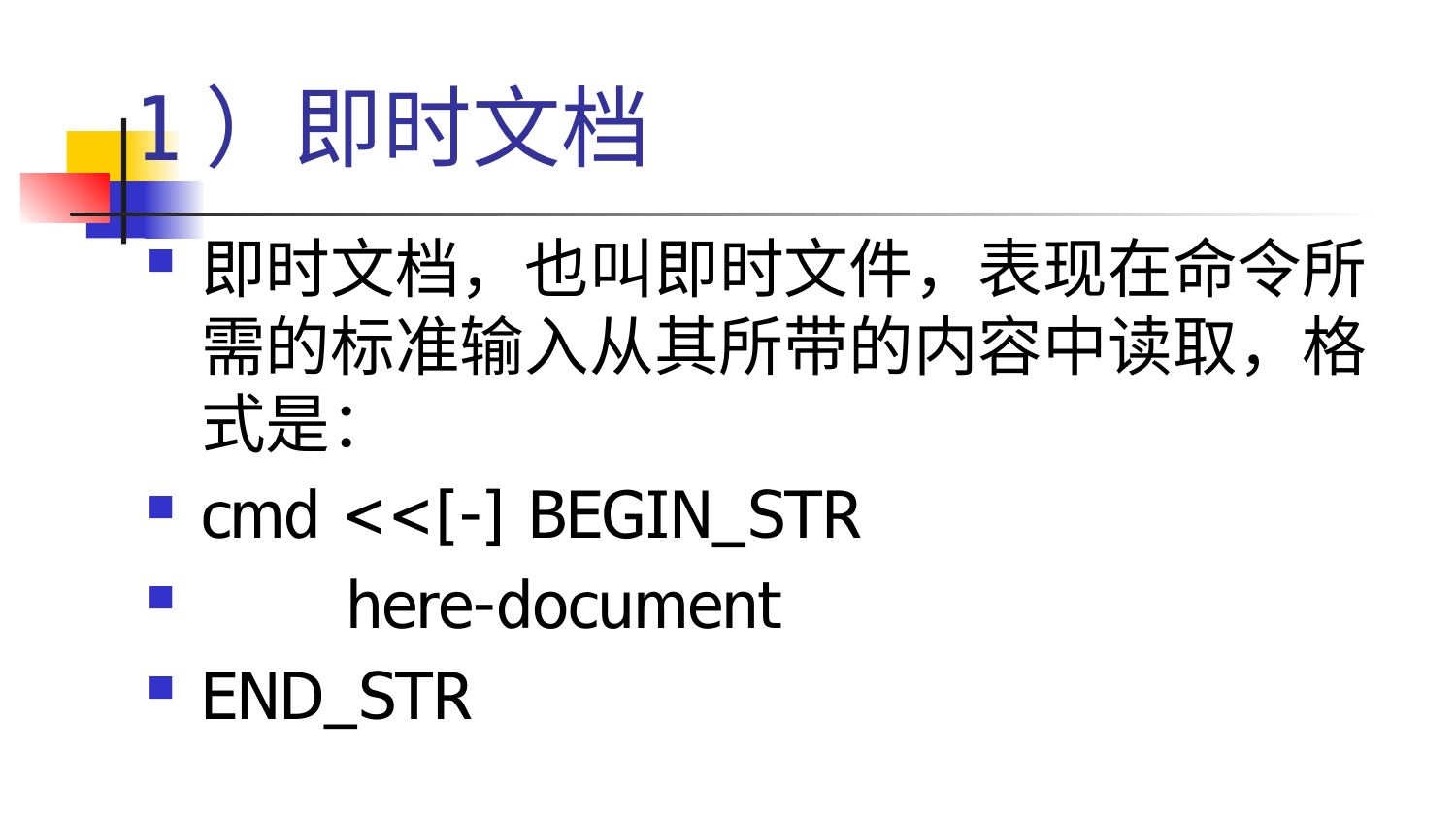

# 1）即时文档
即时文档，也叫即时文件，表现在命令所需的标准输入从其所带的内容中读取，格式是：
cmd <<[-] BEGIN_STR
	here-document
END_STR